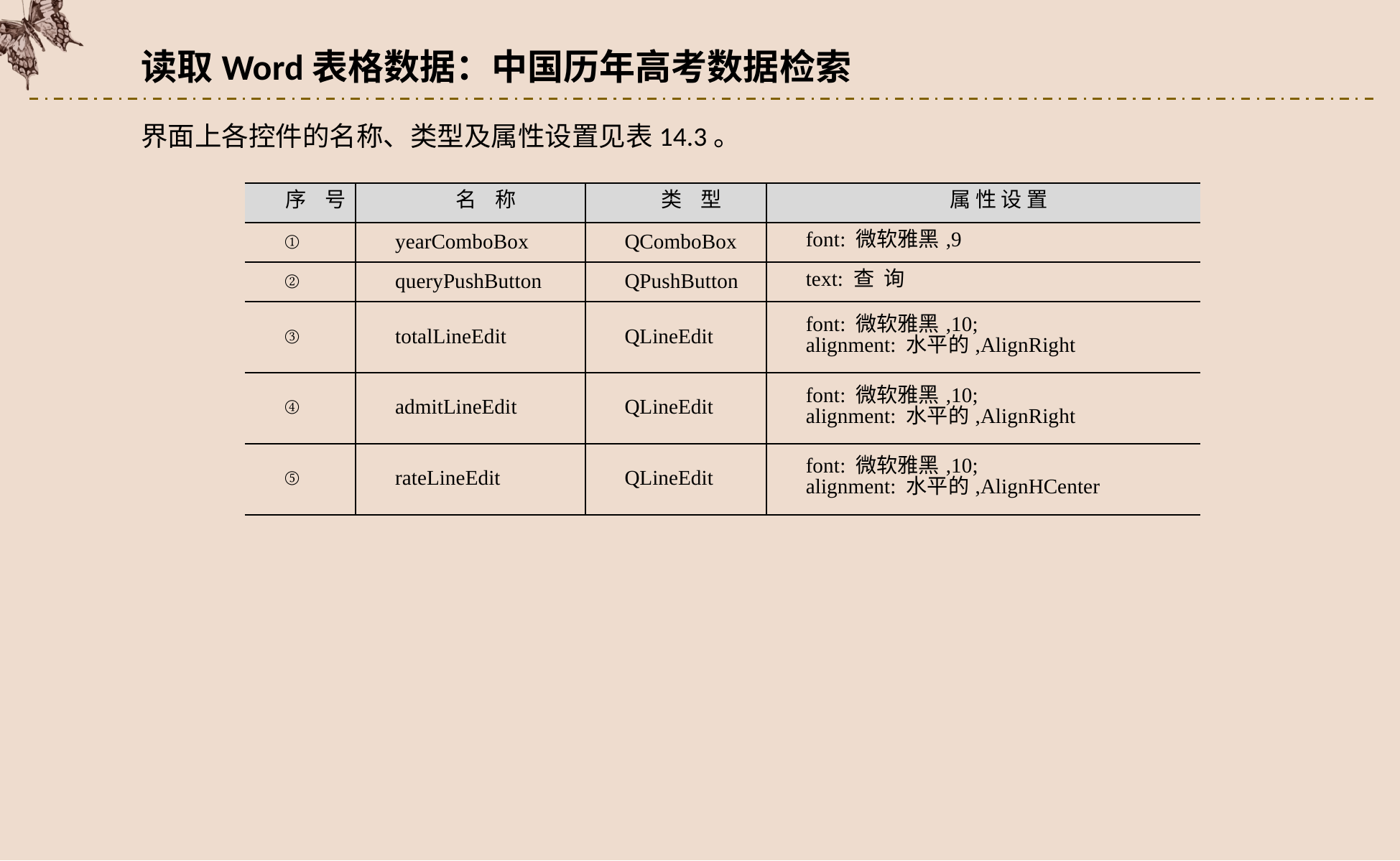

读取Word表格数据：中国历年高考数据检索
界面上各控件的名称、类型及属性设置见表14.3。
| 序 号 | 名 称 | 类 型 | 属 性 设 置 |
| --- | --- | --- | --- |
| ① | yearComboBox | QComboBox | font: 微软雅黑,9 |
| ② | queryPushButton | QPushButton | text: 查 询 |
| ③ | totalLineEdit | QLineEdit | font: 微软雅黑,10; alignment: 水平的,AlignRight |
| ④ | admitLineEdit | QLineEdit | font: 微软雅黑,10; alignment: 水平的,AlignRight |
| ⑤ | rateLineEdit | QLineEdit | font: 微软雅黑,10; alignment: 水平的,AlignHCenter |